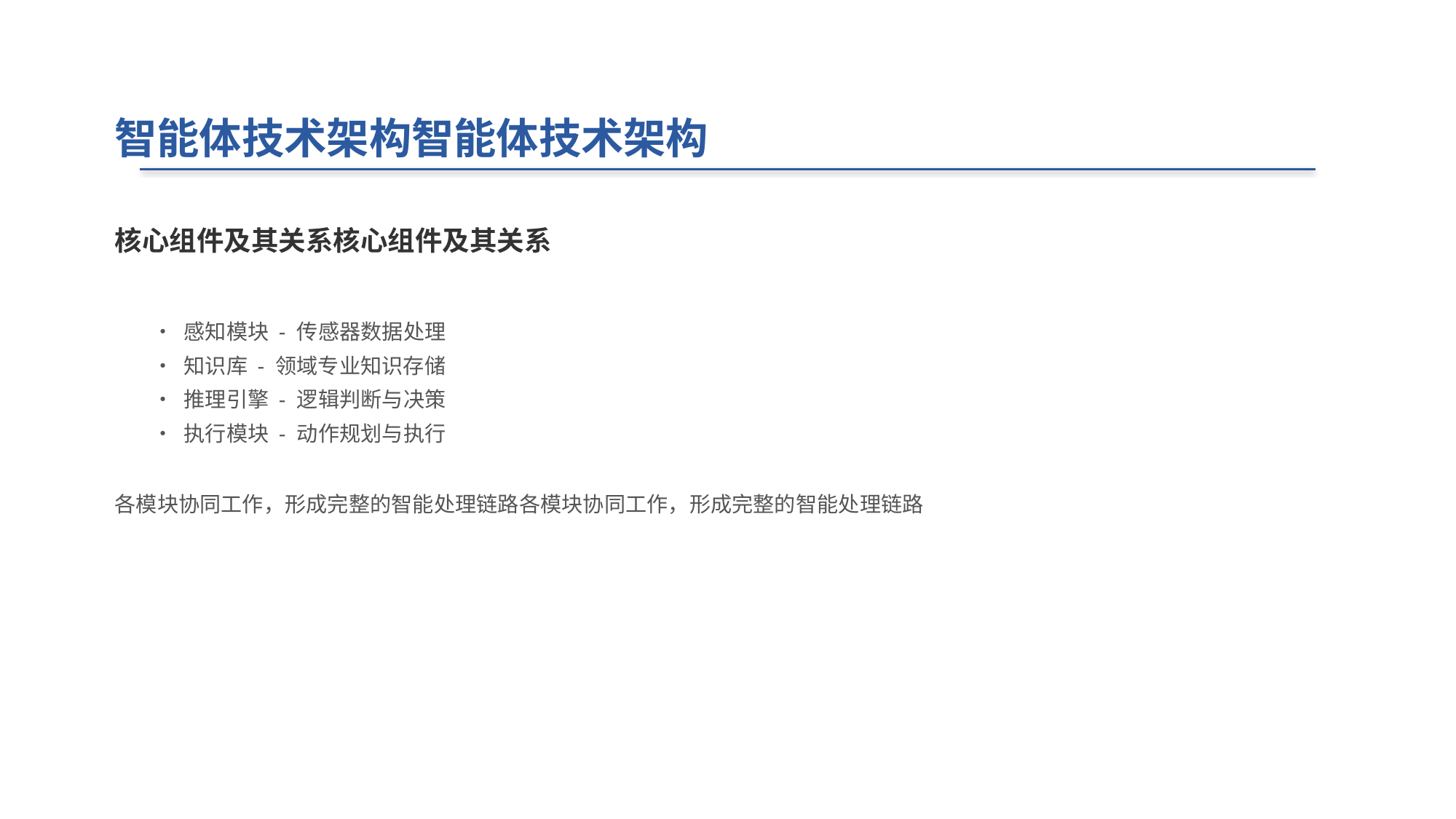

智能体技术架构智能体技术架构
核心组件及其关系核心组件及其关系
• 感知模块 - 传感器数据处理
• 知识库 - 领域专业知识存储
• 推理引擎 - 逻辑判断与决策
• 执行模块 - 动作规划与执行
各模块协同工作，形成完整的智能处理链路各模块协同工作，形成完整的智能处理链路